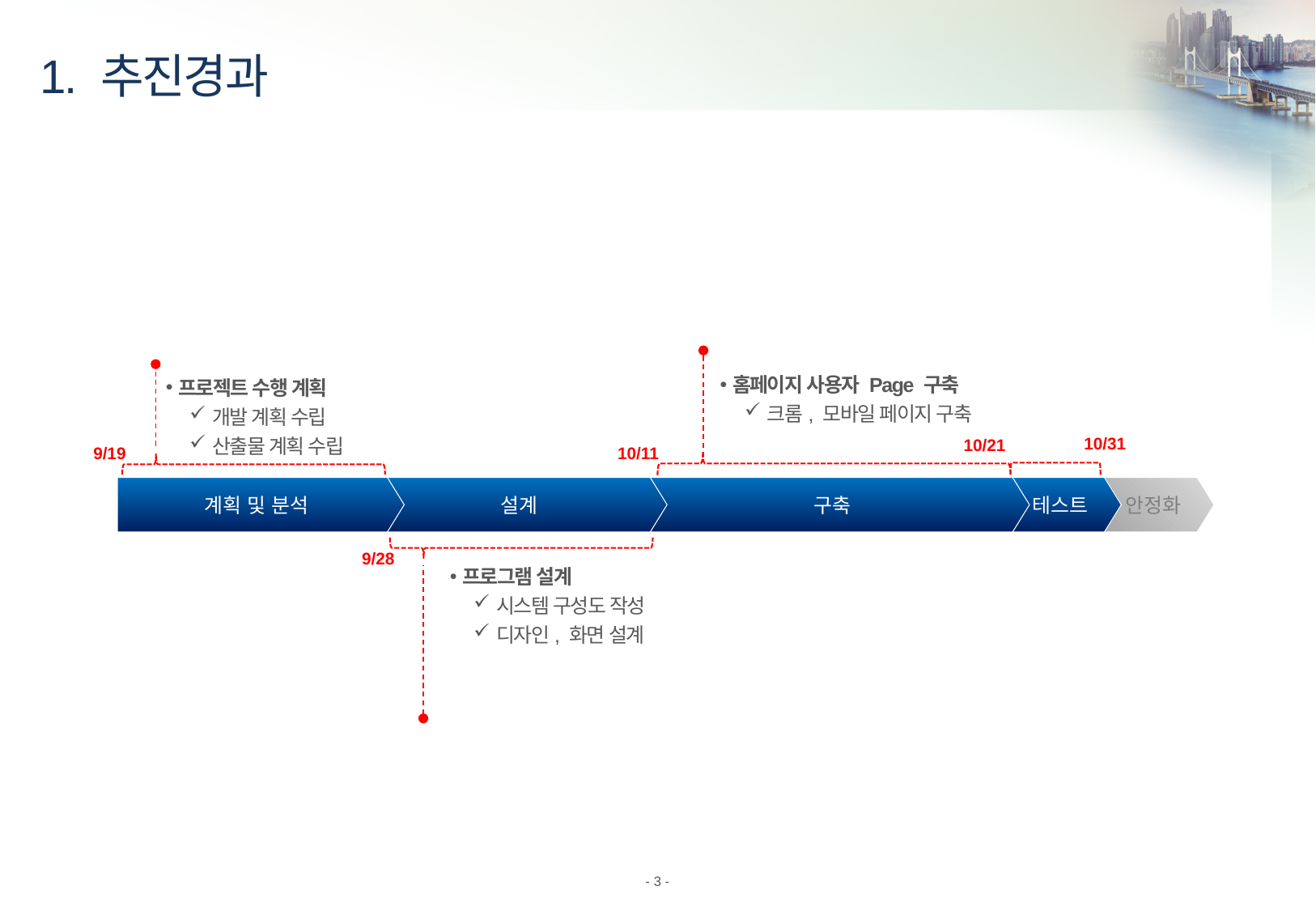

# 1. 추진경과

홈페이지 사용자 Page 구축
크롬, 모바일 페이지 구축
프로젝트 수행 계획
개발 계획 수립
산출물 계획 수립

10/31
10/21
9/19
10/11
계획 및 분석
설계
구축
테스트
안정화
9/28
프로그램 설계
시스템 구성도 작성
디자인, 화면 설계